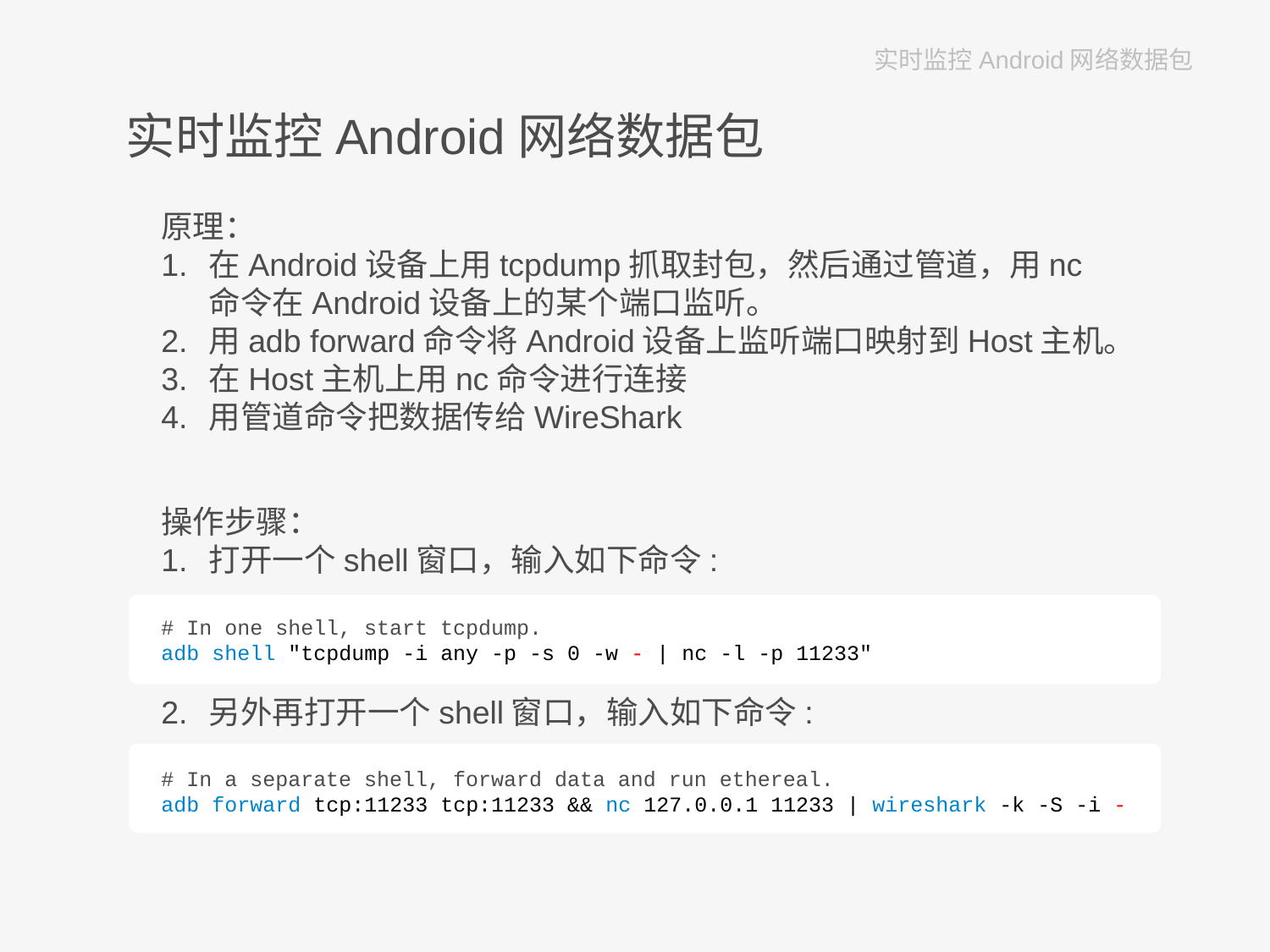

# 实时监控Android网络数据包
实时监控Android网络数据包
原理：
在Android设备上用tcpdump抓取封包，然后通过管道，用nc命令在Android设备上的某个端口监听。
用adb forward命令将Android设备上监听端口映射到Host主机。
在Host主机上用nc命令进行连接
用管道命令把数据传给WireShark
操作步骤：
打开一个shell窗口，输入如下命令:

另外再打开一个shell窗口，输入如下命令:

# In one shell, start tcpdump.
adb shell "tcpdump -i any -p -s 0 -w - | nc -l -p 11233"

# In a separate shell, forward data and run ethereal.
adb forward tcp:11233 tcp:11233 && nc 127.0.0.1 11233 | wireshark -k -S -i -